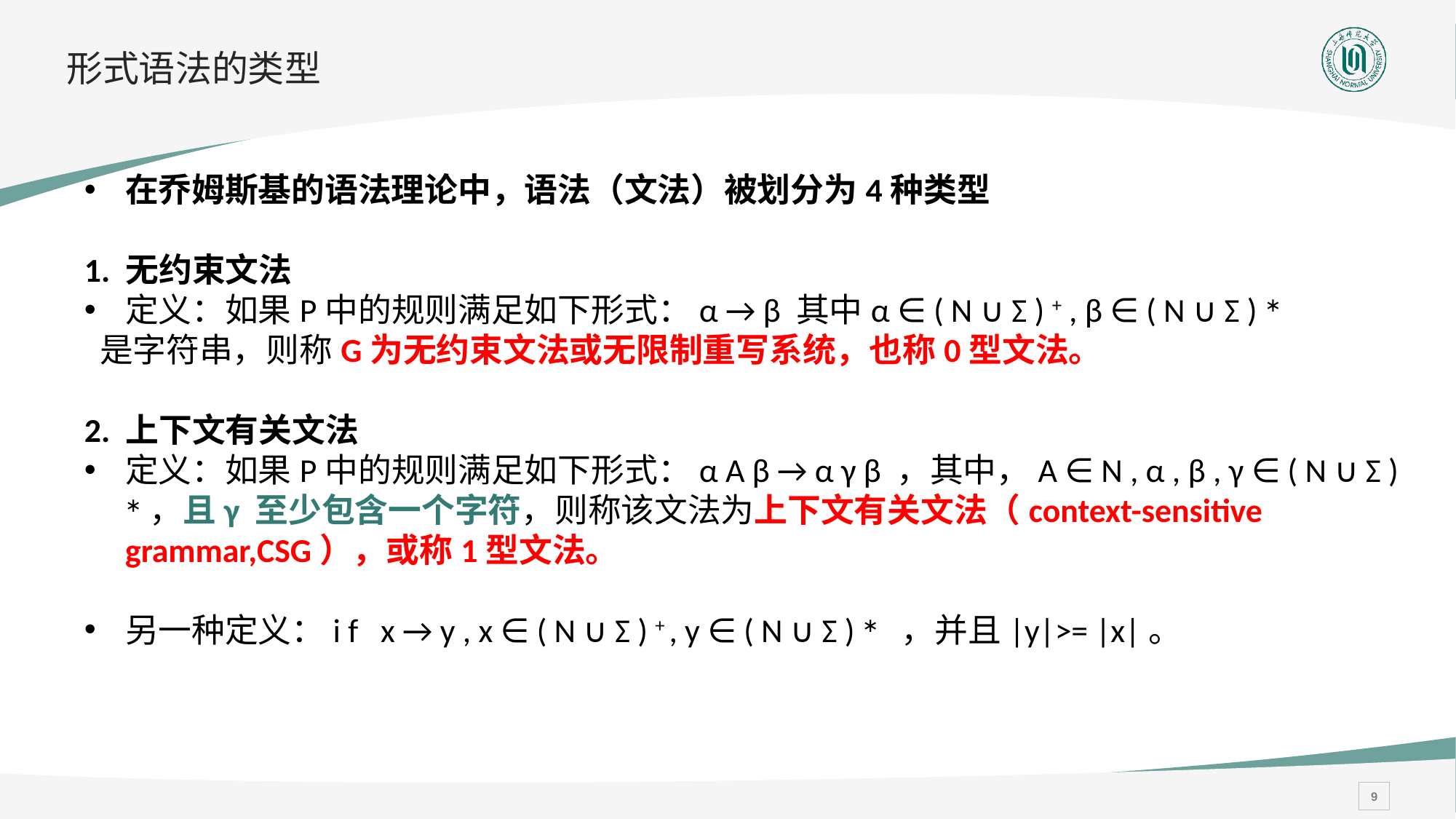

# 形式语法的类型
在乔姆斯基的语法理论中，语法（文法）被划分为4种类型

1. 无约束文法
定义：如果P中的规则满足如下形式：α → β 其中α ∈ ( N ∪ Σ ) + , β ∈ ( N ∪ Σ ) ∗
 是字符串，则称G为无约束文法或无限制重写系统，也称0型文法。

2. 上下文有关文法
定义：如果P中的规则满足如下形式：α A β → α γ β ，其中，A ∈ N , α , β , γ ∈ ( N ∪ Σ ) ∗，且γ 至少包含一个字符，则称该文法为上下文有关文法（context-sensitive grammar,CSG），或称1型文法。

另一种定义：i f   x → y , x ∈ ( N ∪ Σ ) + , y ∈ ( N ∪ Σ ) ∗  ，并且|y|>= |x|。